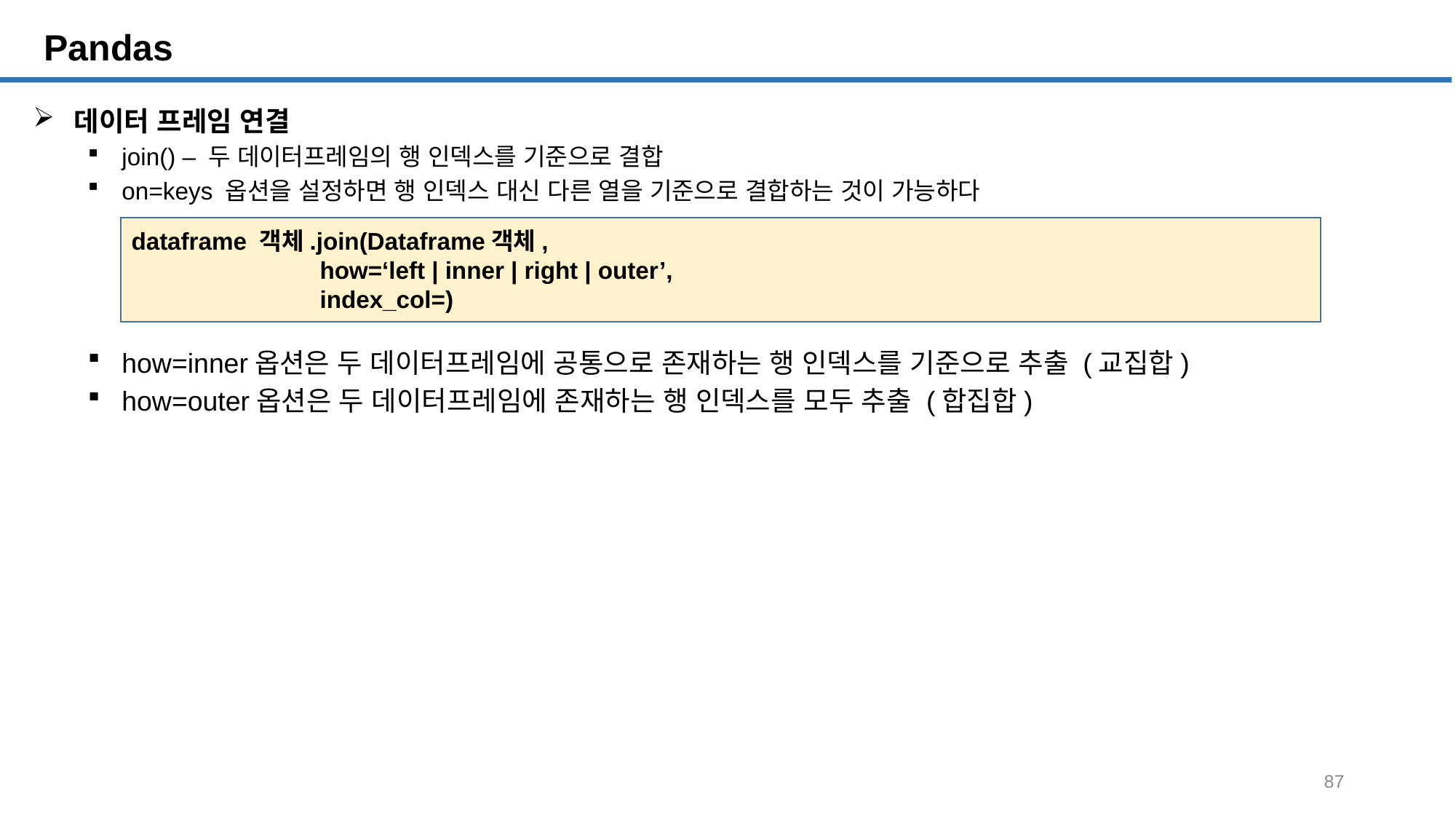

SQL 튜닝 개요
# Pandas

데이터 프레임 연결
join() – 두 데이터프레임의 행 인덱스를 기준으로 결합
on=keys 옵션을 설정하면 행 인덱스 대신 다른 열을 기준으로 결합하는 것이 가능하다

how=inner옵션은 두 데이터프레임에 공통으로 존재하는 행 인덱스를 기준으로 추출 (교집합)
how=outer옵션은 두 데이터프레임에 존재하는 행 인덱스를 모두 추출 (합집합)

dataframe 객체.join(Dataframe객체,
                            how=‘left | inner | right | outer’,
                            index_col=)
87